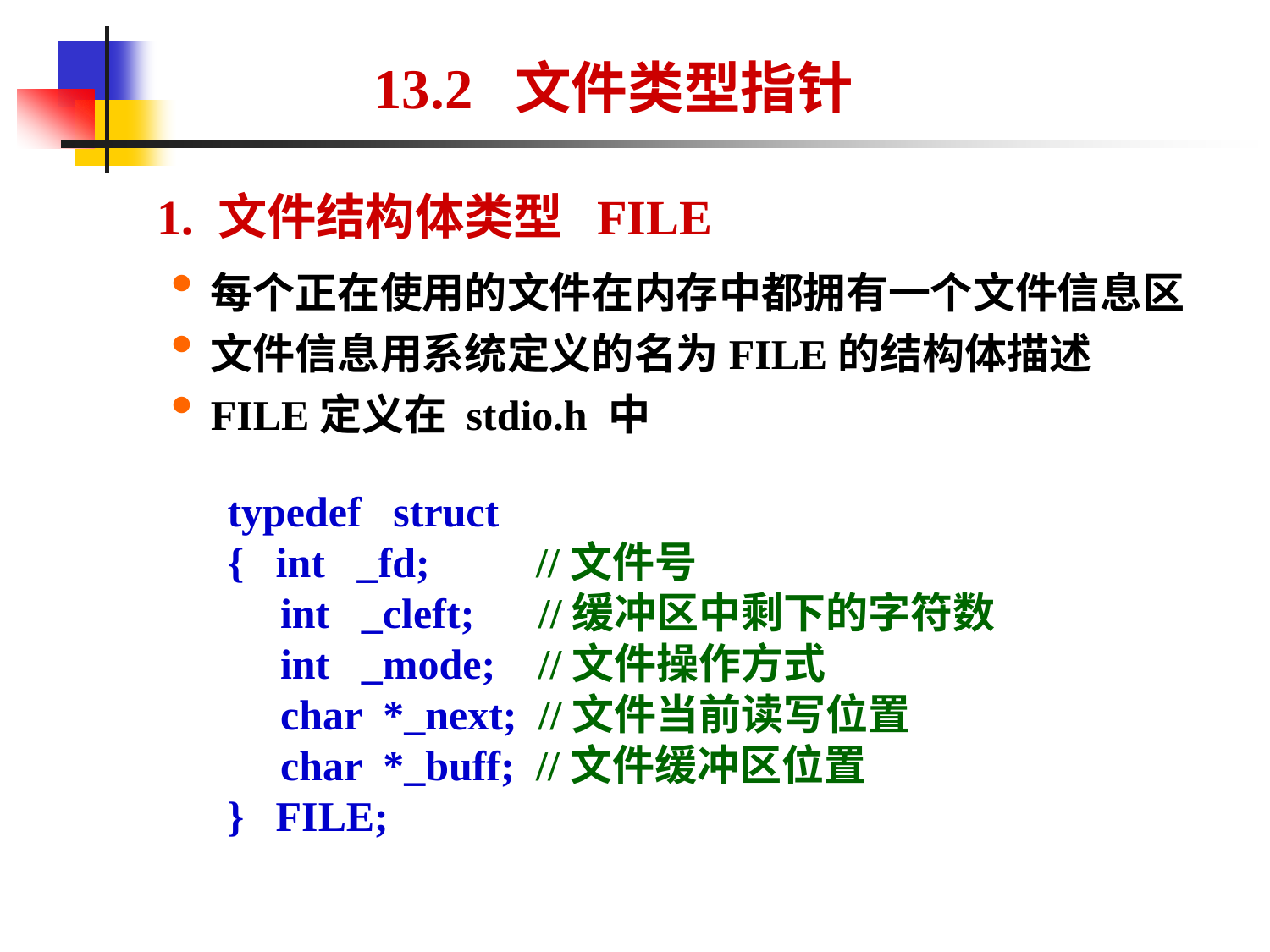

# 13.2  文件类型指针
    1. 文件结构体类型  FILE
每个正在使用的文件在内存中都拥有一个文件信息区
文件信息用系统定义的名为FILE的结构体描述
FILE定义在 stdio.h 中
typedef   struct
{   int   _fd;          //文件号
     int   _cleft;      //缓冲区中剩下的字符数
     int   _mode;    //文件操作方式
     char  *_next;  //文件当前读写位置
     char  *_buff;  //文件缓冲区位置
}   FILE;